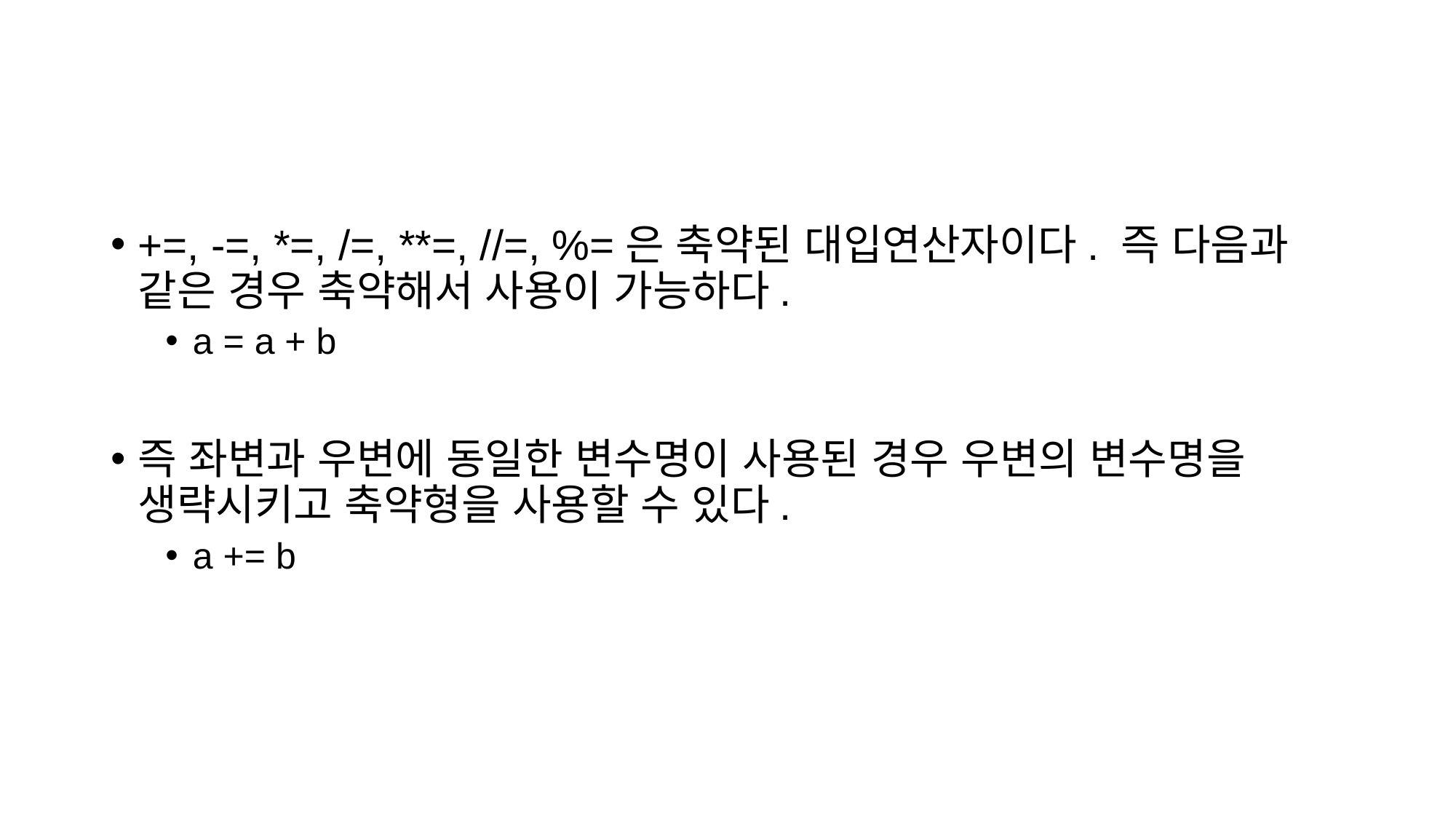

#
+=, -=, *=, /=, **=, //=, %=은 축약된 대입연산자이다. 즉 다음과 같은 경우 축약해서 사용이 가능하다.
a = a + b

즉 좌변과 우변에 동일한 변수명이 사용된 경우 우변의 변수명을 생략시키고 축약형을 사용할 수 있다.
a += b